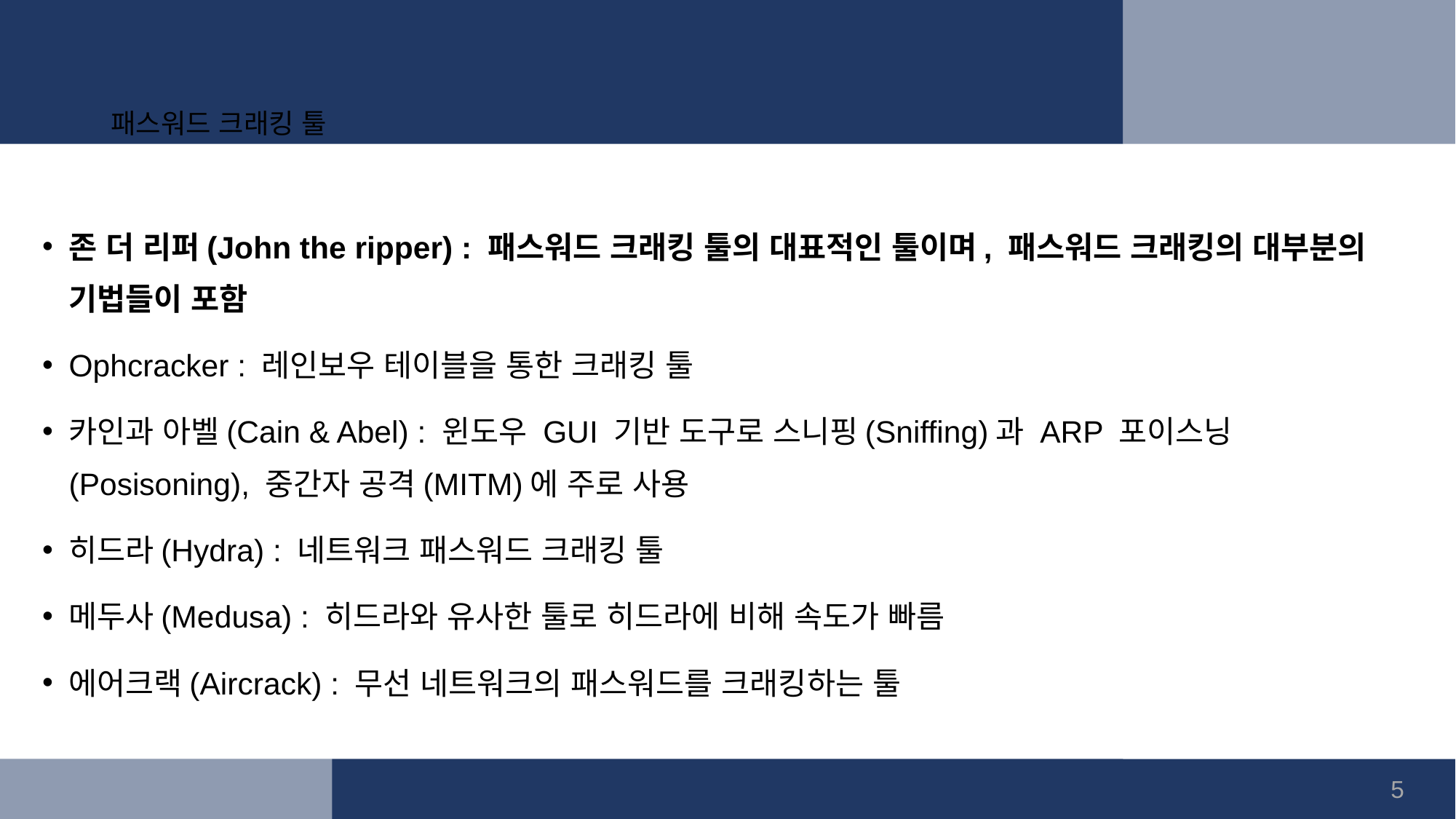

# 패스워드 크래킹 툴
존 더 리퍼(John the ripper) : 패스워드 크래킹 툴의 대표적인 툴이며, 패스워드 크래킹의 대부분의 기법들이 포함
Ophcracker : 레인보우 테이블을 통한 크래킹 툴
카인과 아벨(Cain & Abel) : 윈도우 GUI 기반 도구로 스니핑(Sniffing)과 ARP 포이스닝(Posisoning), 중간자 공격(MITM)에 주로 사용
히드라(Hydra) : 네트워크 패스워드 크래킹 툴
메두사(Medusa) : 히드라와 유사한 툴로 히드라에 비해 속도가 빠름
에어크랙(Aircrack) : 무선 네트워크의 패스워드를 크래킹하는 툴

5